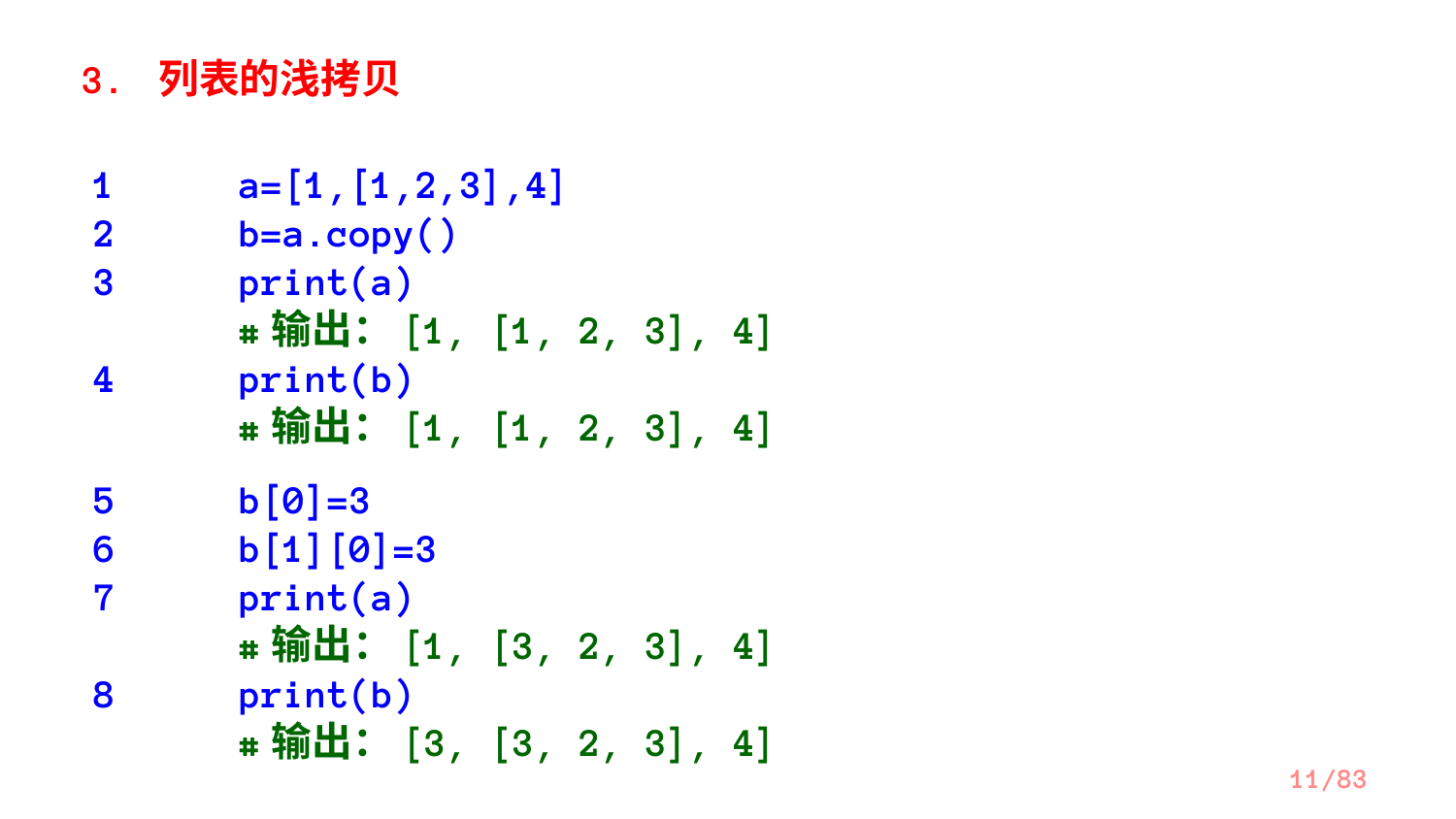

3. 列表的浅拷贝
1	a=[1,[1,2,3],4]
2	b=a.copy()
3	print(a)							#输出：[1, [1, 2, 3], 4]
4	print(b)							#输出：[1, [1, 2, 3], 4]
5	b[0]=3
6	b[1][0]=3
7	print(a)							#输出：[1, [3, 2, 3], 4]
8	print(b)							#输出：[3, [3, 2, 3], 4]
11/83